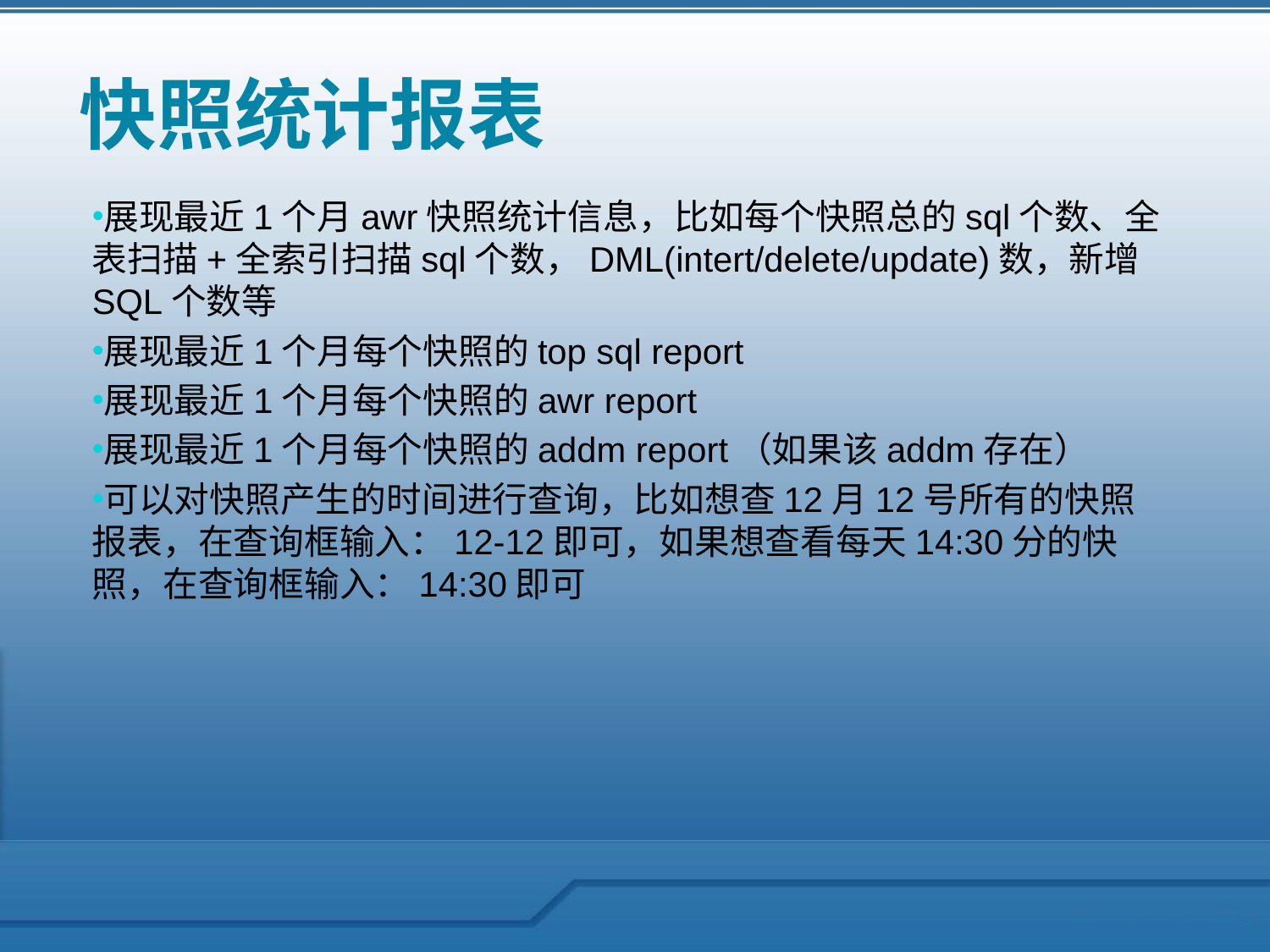

# 快照统计报表
展现最近1个月awr快照统计信息，比如每个快照总的sql个数、全表扫描+全索引扫描sql个数，DML(intert/delete/update)数，新增SQL个数等
展现最近1个月每个快照的top sql report
展现最近1个月每个快照的awr report
展现最近1个月每个快照的addm report（如果该addm存在）
可以对快照产生的时间进行查询，比如想查12月12号所有的快照报表，在查询框输入：12-12即可，如果想查看每天14:30分的快照，在查询框输入：14:30即可